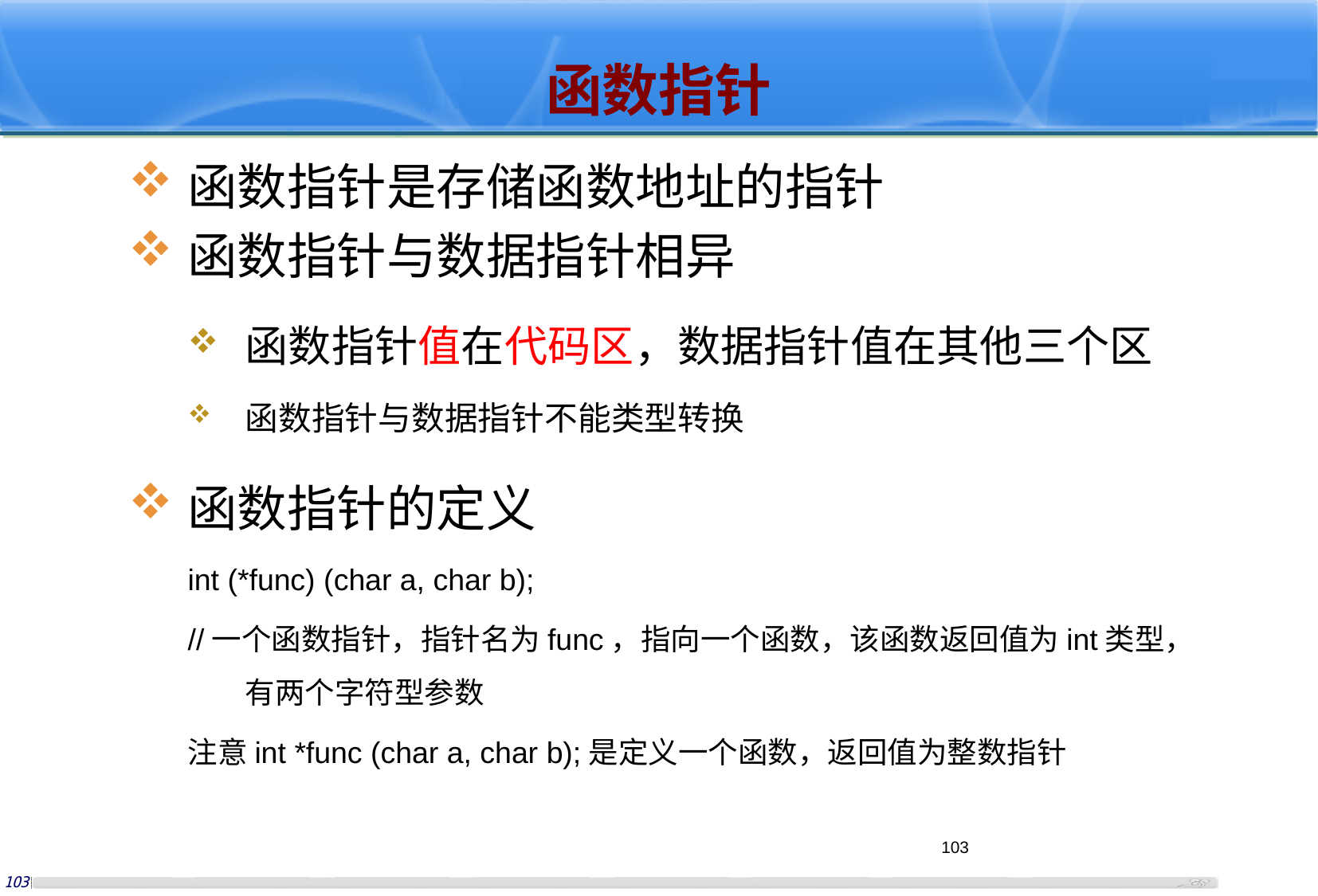

# 函数指针
函数指针是存储函数地址的指针
函数指针与数据指针相异
函数指针值在代码区，数据指针值在其他三个区
函数指针与数据指针不能类型转换
函数指针的定义
int (*func) (char a, char b);
//一个函数指针，指针名为func，指向一个函数，该函数返回值为int类型，有两个字符型参数
注意int *func (char a, char b);是定义一个函数，返回值为整数指针

103